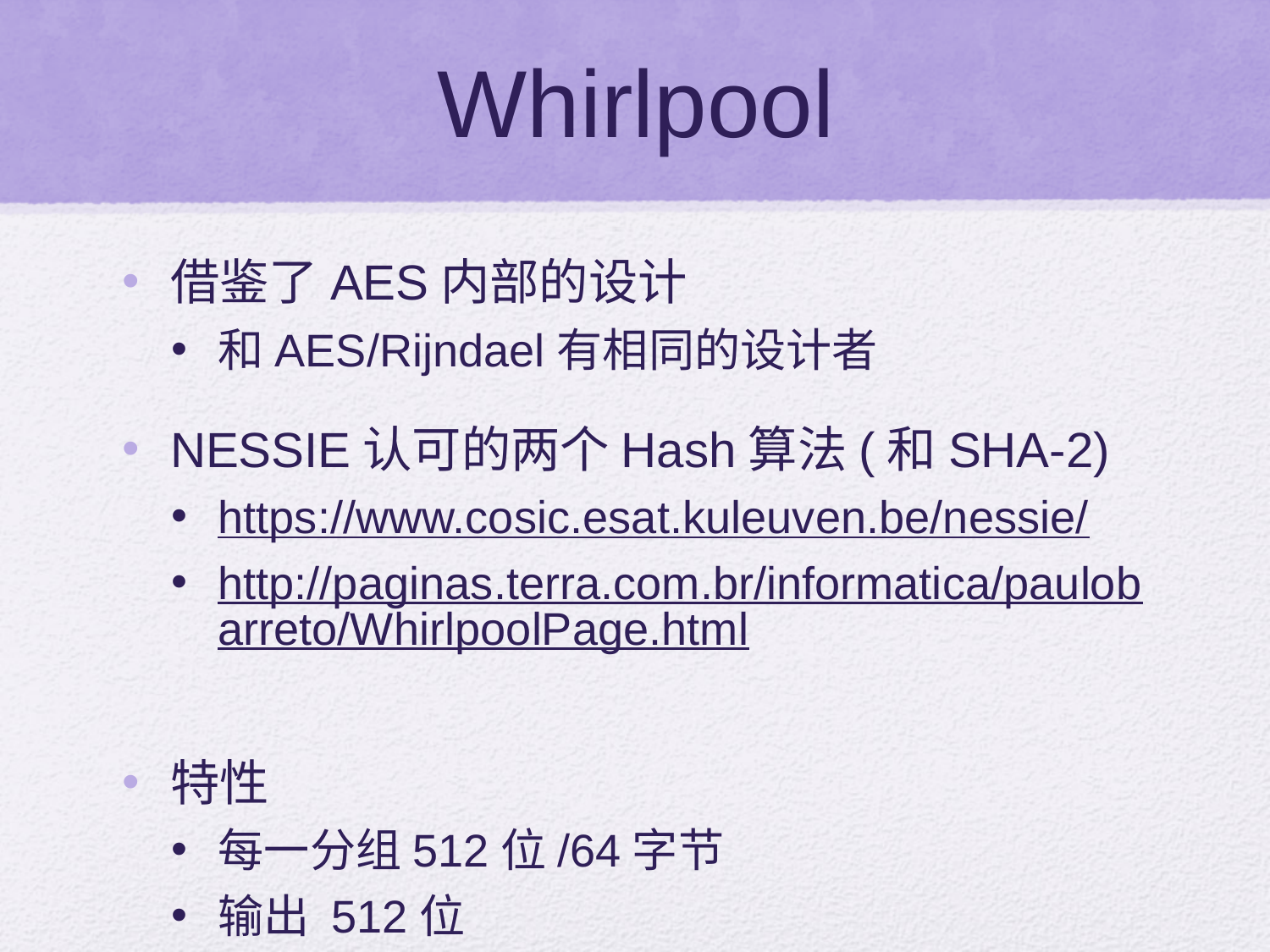

# Whirlpool
借鉴了AES内部的设计
和AES/Rijndael有相同的设计者
NESSIE认可的两个Hash算法(和SHA-2)
https://www.cosic.esat.kuleuven.be/nessie/
http://paginas.terra.com.br/informatica/paulobarreto/WhirlpoolPage.html
特性
每一分组512位/64字节
输出 512位